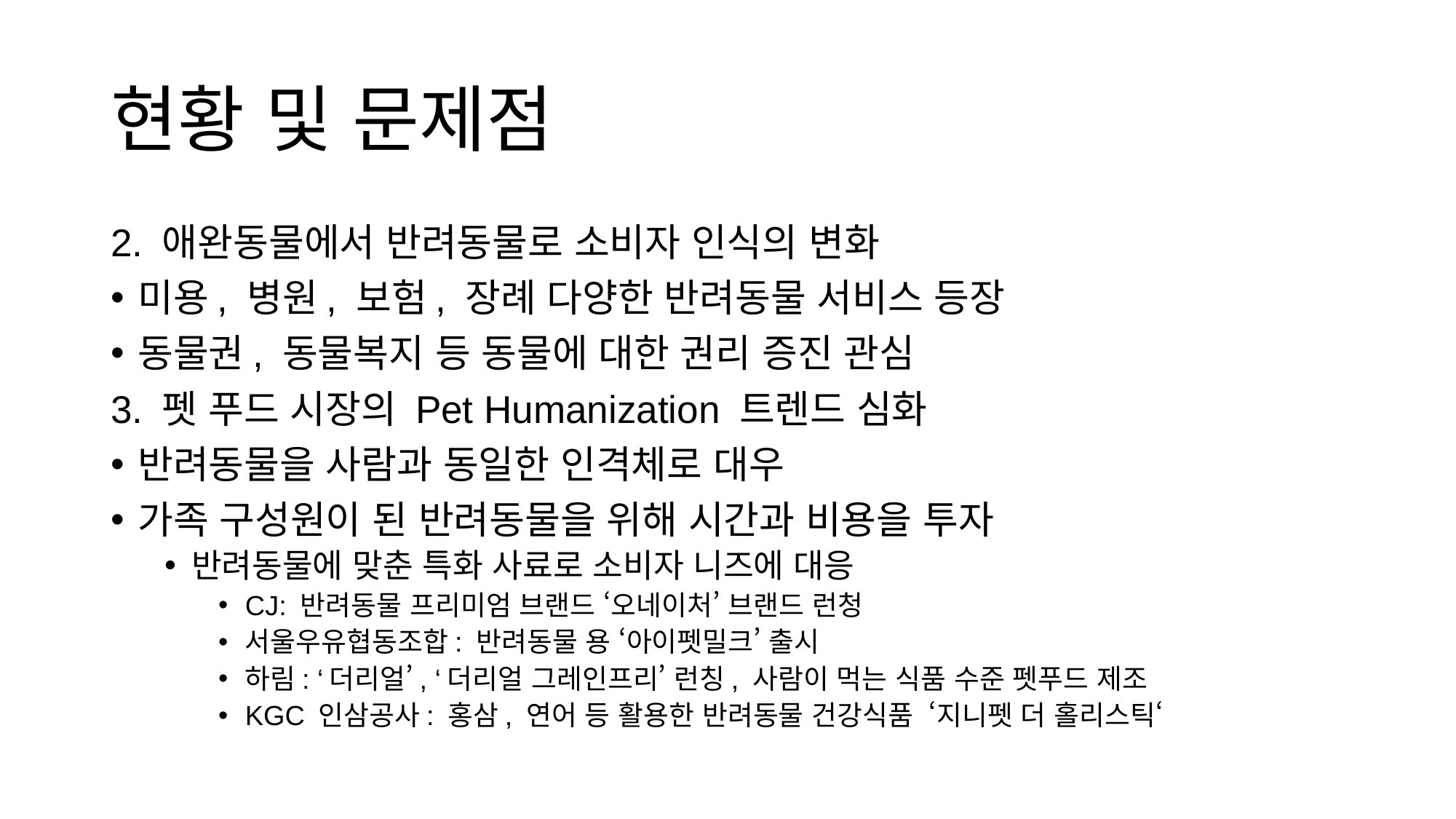

# 현황 및 문제점
2. 애완동물에서 반려동물로 소비자 인식의 변화
미용, 병원, 보험, 장례 다양한 반려동물 서비스 등장
동물권, 동물복지 등 동물에 대한 권리 증진 관심
3. 펫 푸드 시장의 Pet Humanization 트렌드 심화
반려동물을 사람과 동일한 인격체로 대우
가족 구성원이 된 반려동물을 위해 시간과 비용을 투자
반려동물에 맞춘 특화 사료로 소비자 니즈에 대응
CJ: 반려동물 프리미엄 브랜드 ‘오네이처’ 브랜드 런청
서울우유협동조합: 반려동물 용 ‘아이펫밀크’ 출시
하림: ‘더리얼’, ‘더리얼 그레인프리’ 런칭, 사람이 먹는 식품 수준 펫푸드 제조
KGC 인삼공사: 홍삼, 연어 등 활용한 반려동물 건강식품  ‘지니펫 더 홀리스틱‘